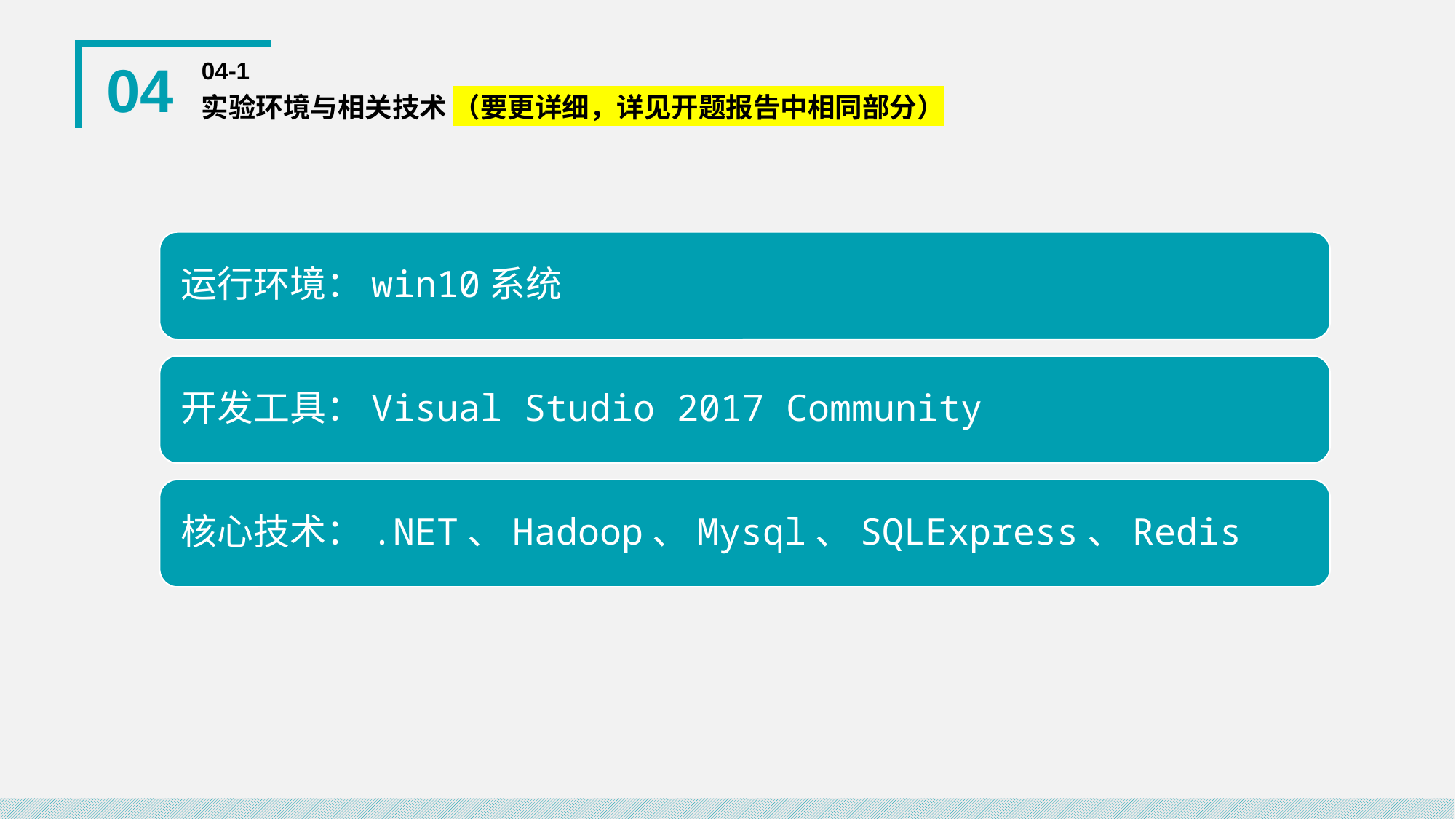

04
04-1
实验环境与相关技术 （要更详细，详见开题报告中相同部分）
运行环境：win10系统
开发工具：Visual Studio 2017 Community
核心技术：.NET、Hadoop、Mysql、SQLExpress、Redis